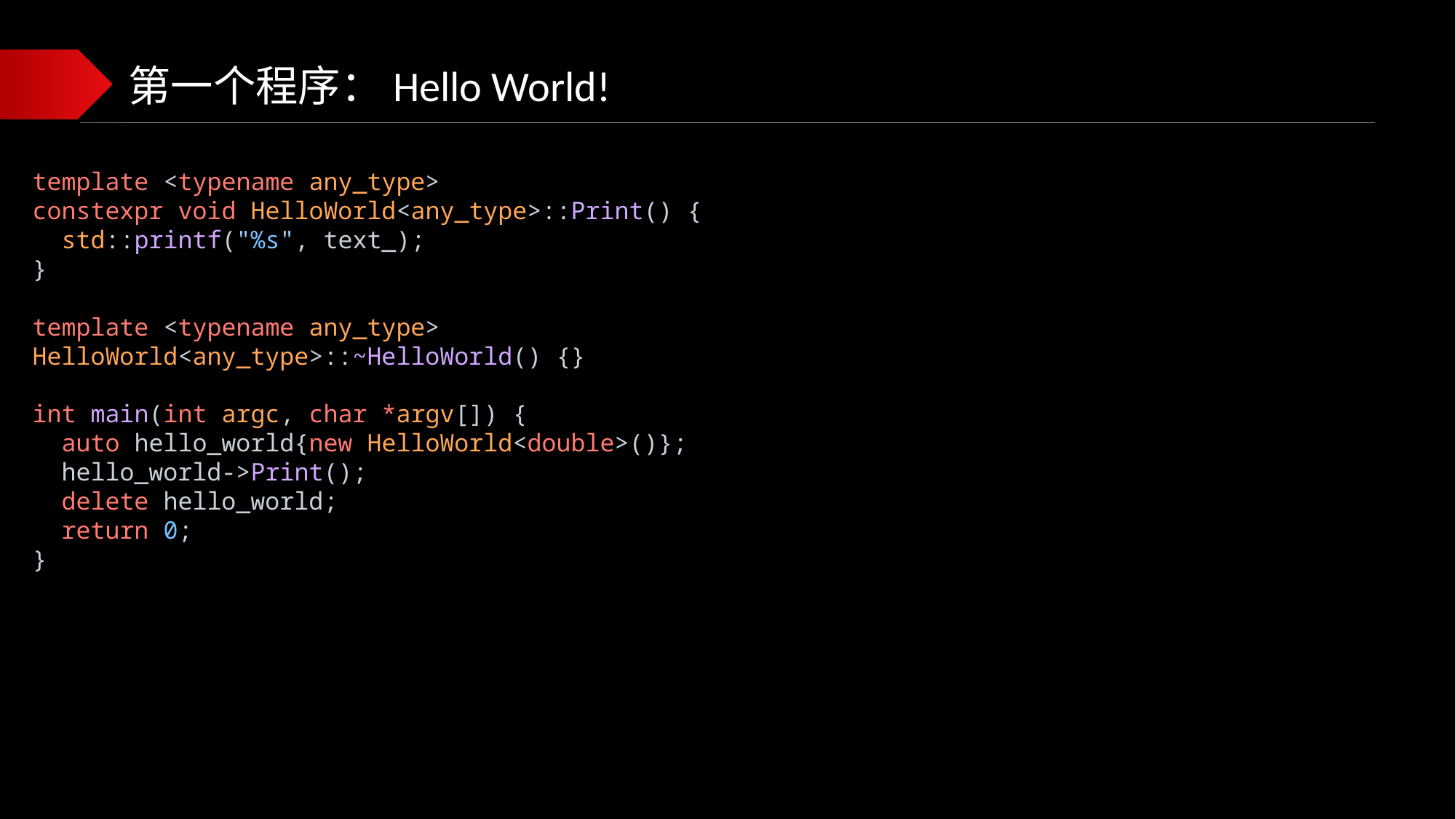

第一个程序：Hello World!
template <typename any_type>
constexpr void HelloWorld<any_type>::Print() {
  std::printf("%s", text_);
}
template <typename any_type>
HelloWorld<any_type>::~HelloWorld() {}
int main(int argc, char *argv[]) {
  auto hello_world{new HelloWorld<double>()};
  hello_world->Print();
  delete hello_world;
  return 0;
}